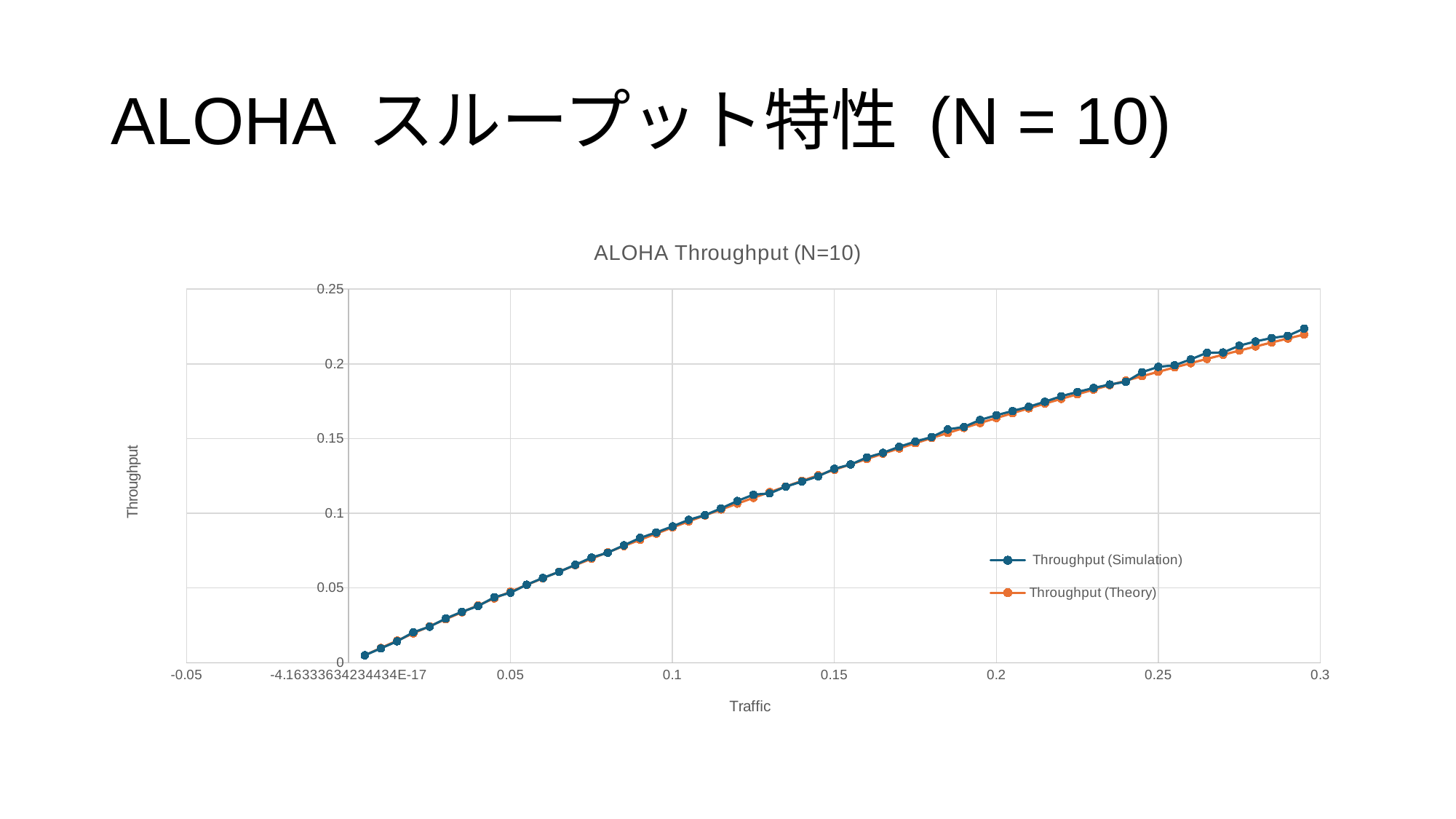

# ALOHA スループット特性 (N = 10)

### Chart: ALOHA Throughput (N=10)

| Category |  Throughput (Simulation) | Throughput (Theory) |
|---|---|---|